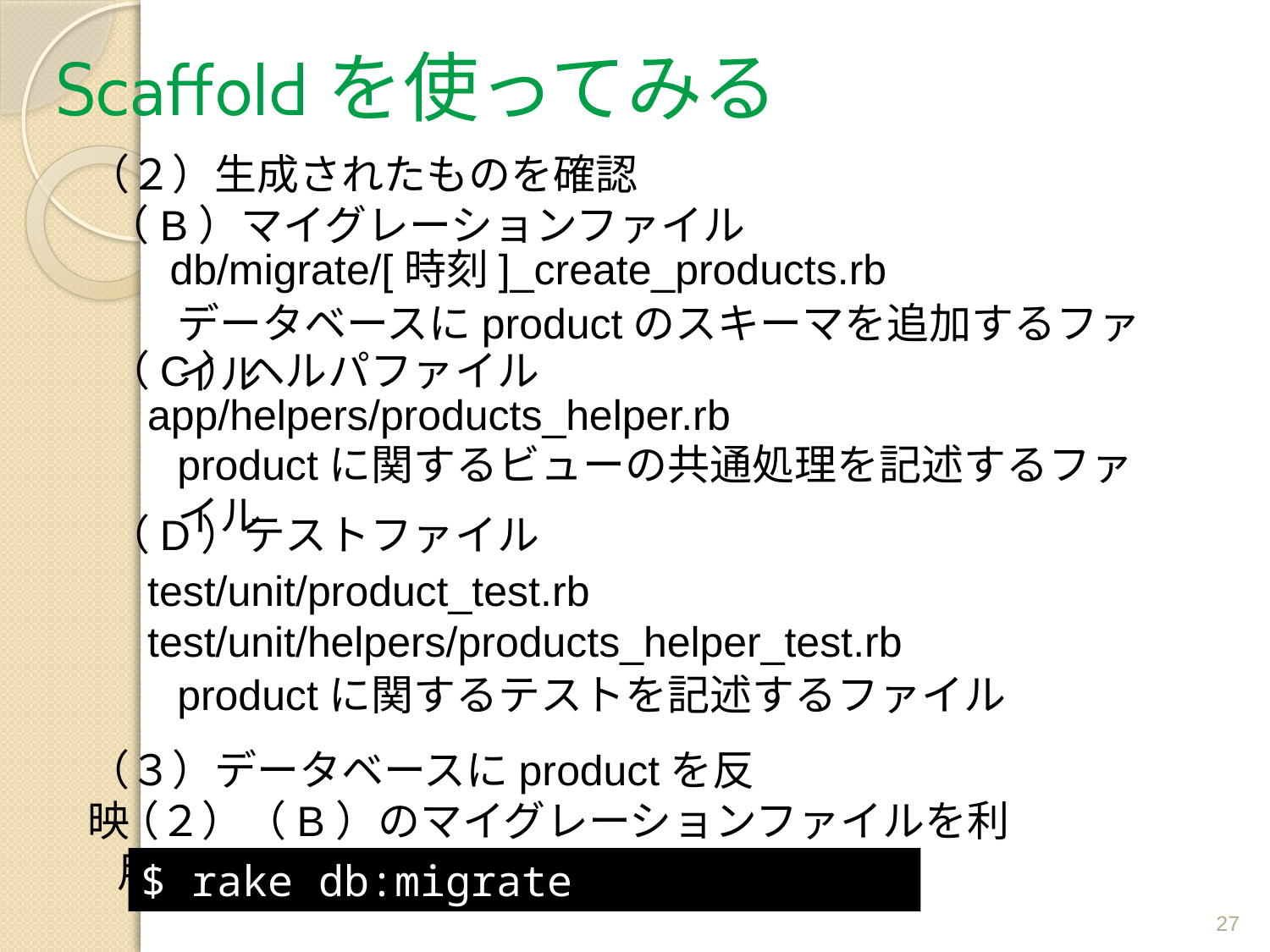

# Scaffoldを使ってみる
（２）生成されたものを確認
（B）マイグレーションファイル
　db/migrate/[時刻]_create_products.rb
データベースにproductのスキーマを追加するファイル
（C）ヘルパファイル
app/helpers/products_helper.rb
productに関するビューの共通処理を記述するファイル
（D）テストファイル
test/unit/product_test.rb
test/unit/helpers/products_helper_test.rb
productに関するテストを記述するファイル
（３）データベースにproductを反映
（２）（B）のマイグレーションファイルを利用する
$ rake db:migrate
27